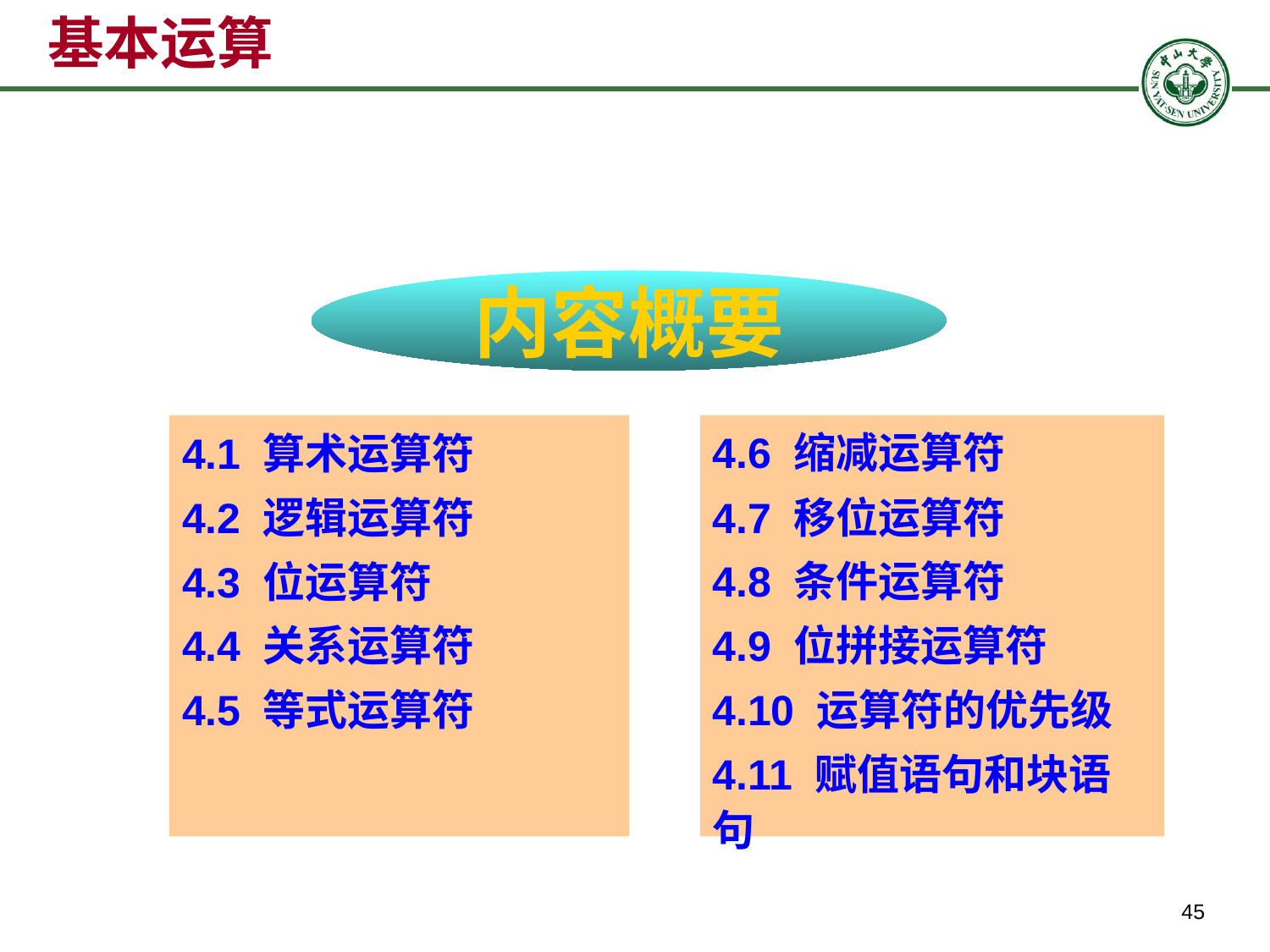

# 基本运算
内容概要
4.1 算术运算符
4.2 逻辑运算符
4.3 位运算符
4.4 关系运算符
4.5 等式运算符
4.6 缩减运算符
4.7 移位运算符
4.8 条件运算符
4.9 位拼接运算符
4.10 运算符的优先级
4.11 赋值语句和块语句